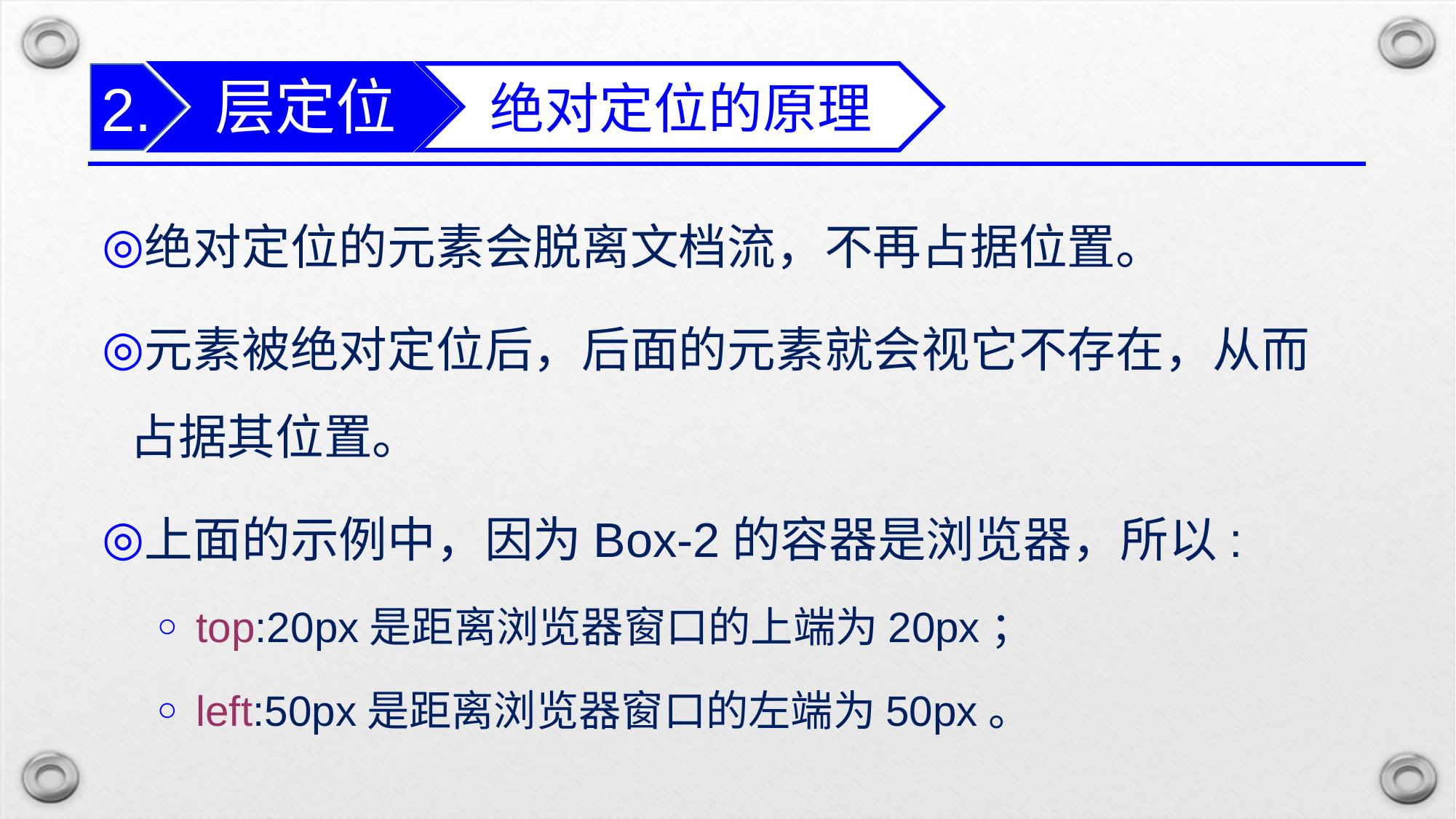

层定位

绝对定位的原理
2.
绝对定位的元素会脱离文档流，不再占据位置。
元素被绝对定位后，后面的元素就会视它不存在，从而占据其位置。
上面的示例中，因为Box-2的容器是浏览器，所以:
 top:20px是距离浏览器窗口的上端为20px；
 left:50px是距离浏览器窗口的左端为50px。